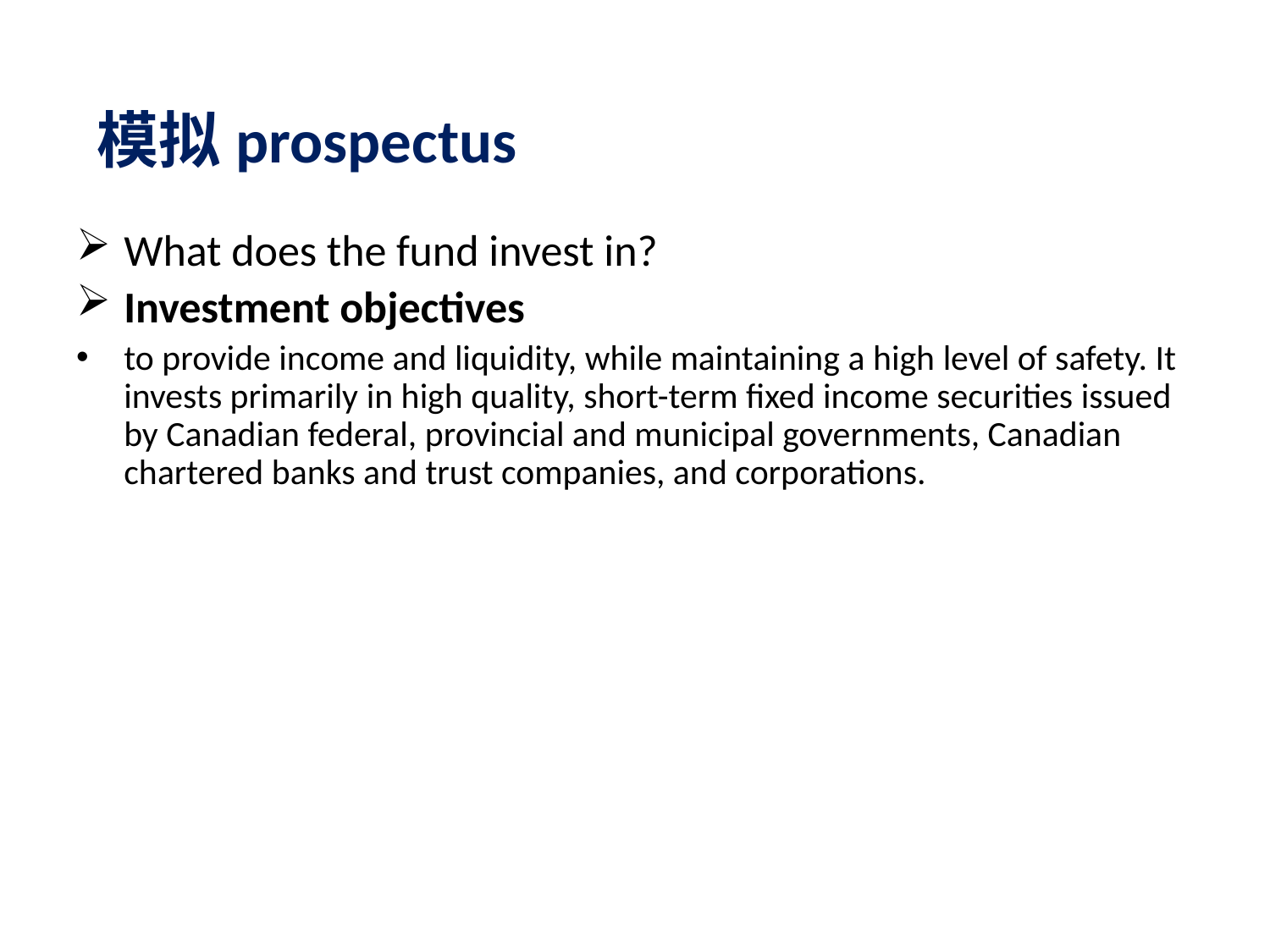

模拟prospectus
What does the fund invest in?
Investment objectives
to provide income and liquidity, while maintaining a high level of safety. It invests primarily in high quality, short-term fixed income securities issued by Canadian federal, provincial and municipal governments, Canadian chartered banks and trust companies, and corporations.